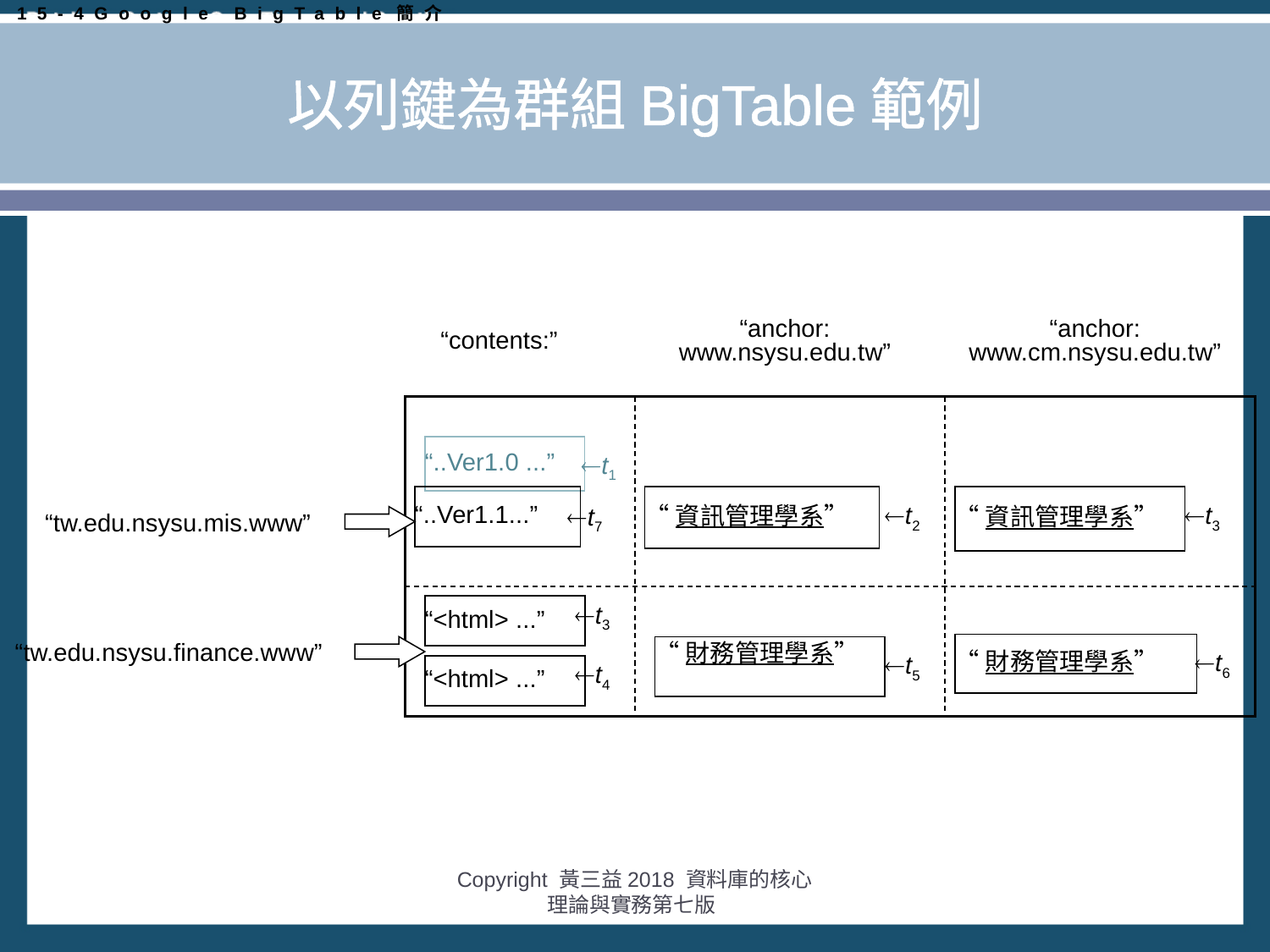

15-4Google BigTable簡介

# 以列鍵為群組BigTable範例
“contents:”
“anchor:
www.cm.nsysu.edu.tw”
“anchor:
www.nsysu.edu.tw”

“..Ver1.0 ...”
←t1
“..Ver1.1...”
“資訊管理學系”
“資訊管理學系”
←t2
←t3
←t7
“tw.edu.nsysu.mis.www”

“<html> ...”
←t3
“財務管理學系”
“tw.edu.nsysu.finance.www”

“財務管理學系”

←t6
←t5
“<html> ...”
←t4
Copyright 黃三益2018 資料庫的核心理論與實務第七版